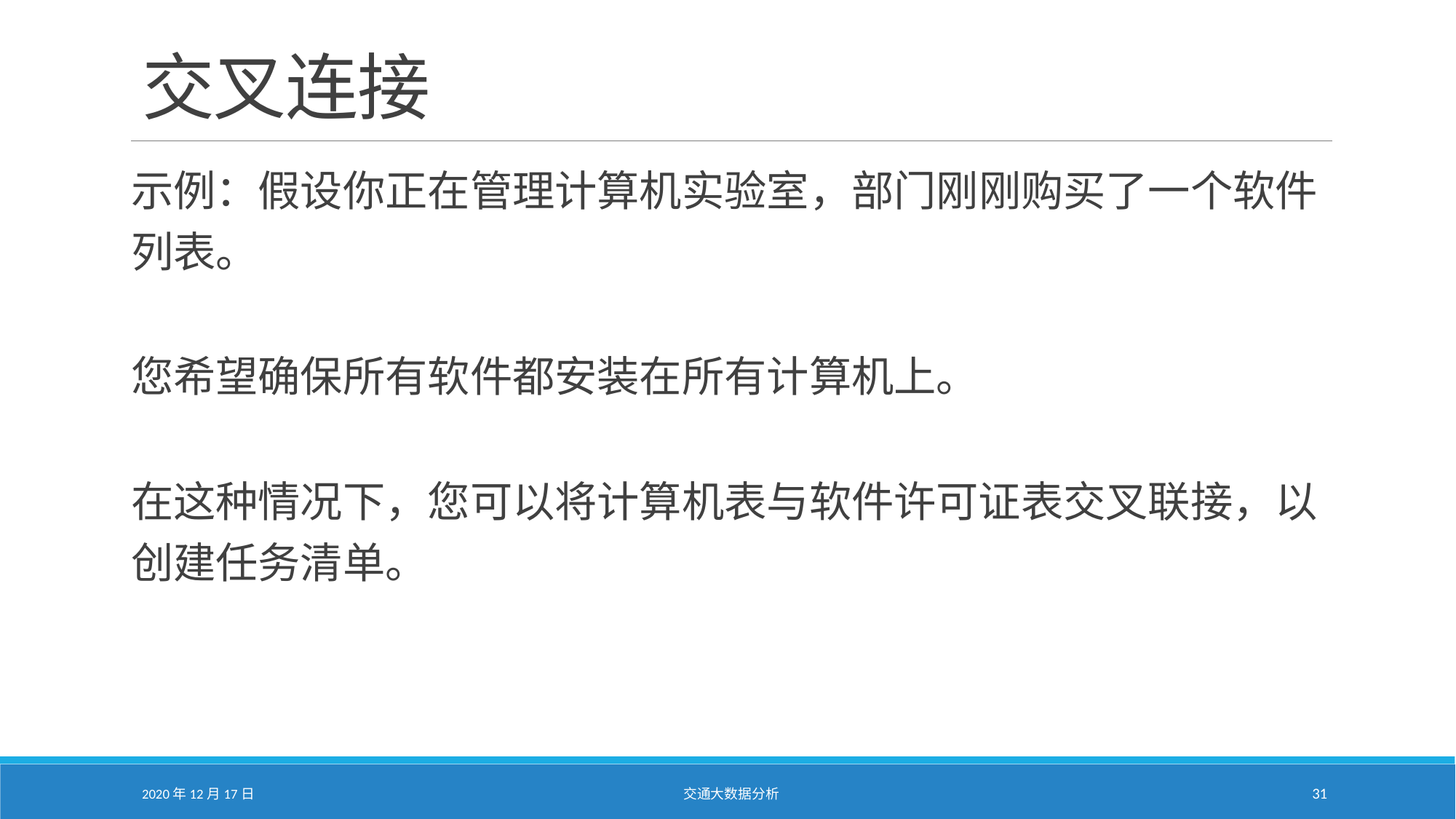

# 交叉连接
示例：假设你正在管理计算机实验室，部门刚刚购买了一个软件列表。
您希望确保所有软件都安装在所有计算机上。
在这种情况下，您可以将计算机表与软件许可证表交叉联接，以创建任务清单。
2020年12月17日
交通大数据分析
31